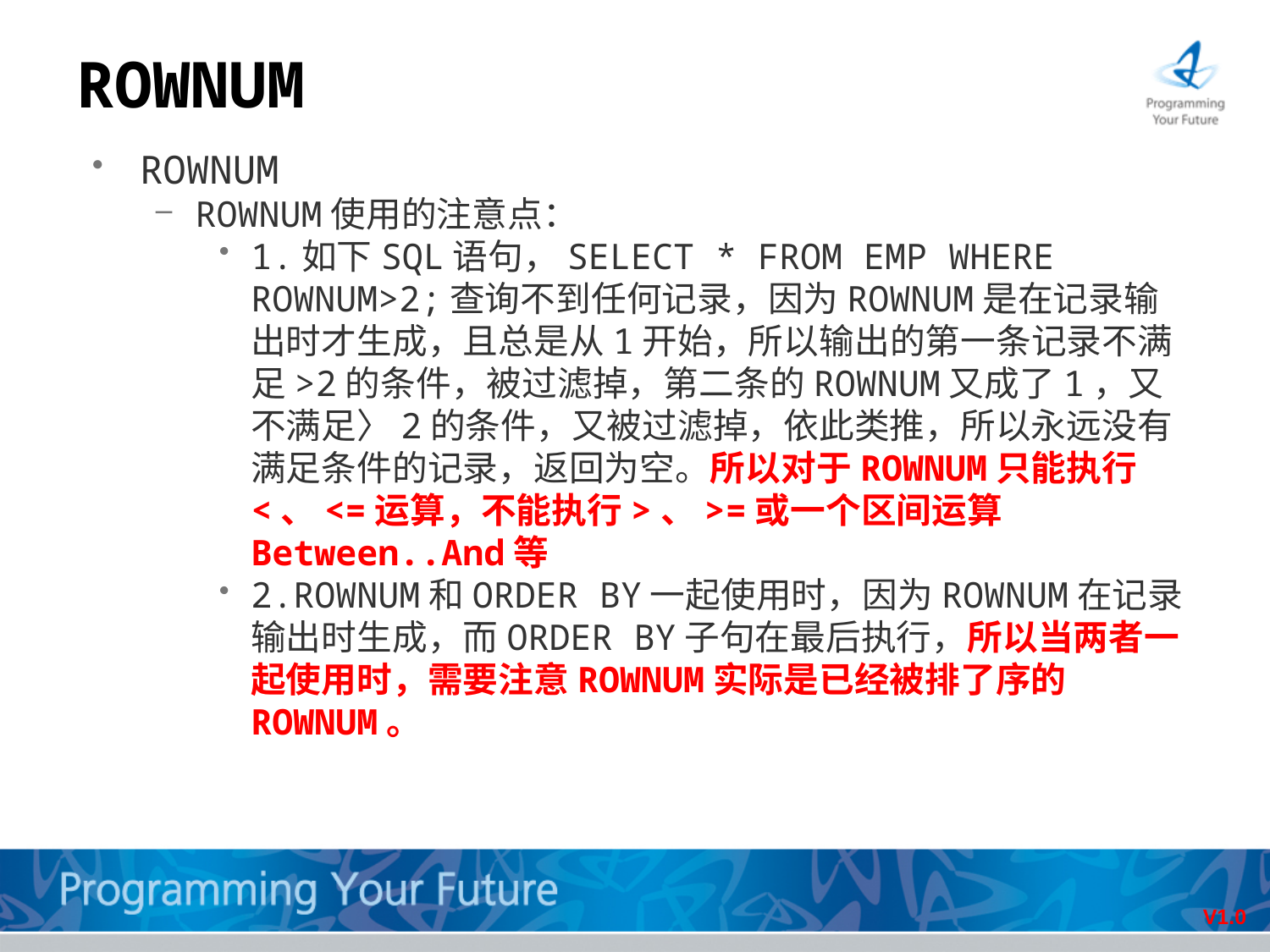

# ROWNUM
ROWNUM
ROWNUM使用的注意点：
1.如下SQL语句，SELECT * FROM EMP WHERE ROWNUM>2;查询不到任何记录，因为ROWNUM是在记录输出时才生成，且总是从1开始，所以输出的第一条记录不满足>2的条件，被过滤掉，第二条的ROWNUM又成了1，又不满足〉2的条件，又被过滤掉，依此类推，所以永远没有满足条件的记录，返回为空。所以对于ROWNUM只能执行<、<=运算，不能执行>、>=或一个区间运算Between..And等
2.ROWNUM和ORDER BY一起使用时，因为ROWNUM在记录输出时生成，而ORDER BY子句在最后执行，所以当两者一起使用时，需要注意ROWNUM实际是已经被排了序的ROWNUM。